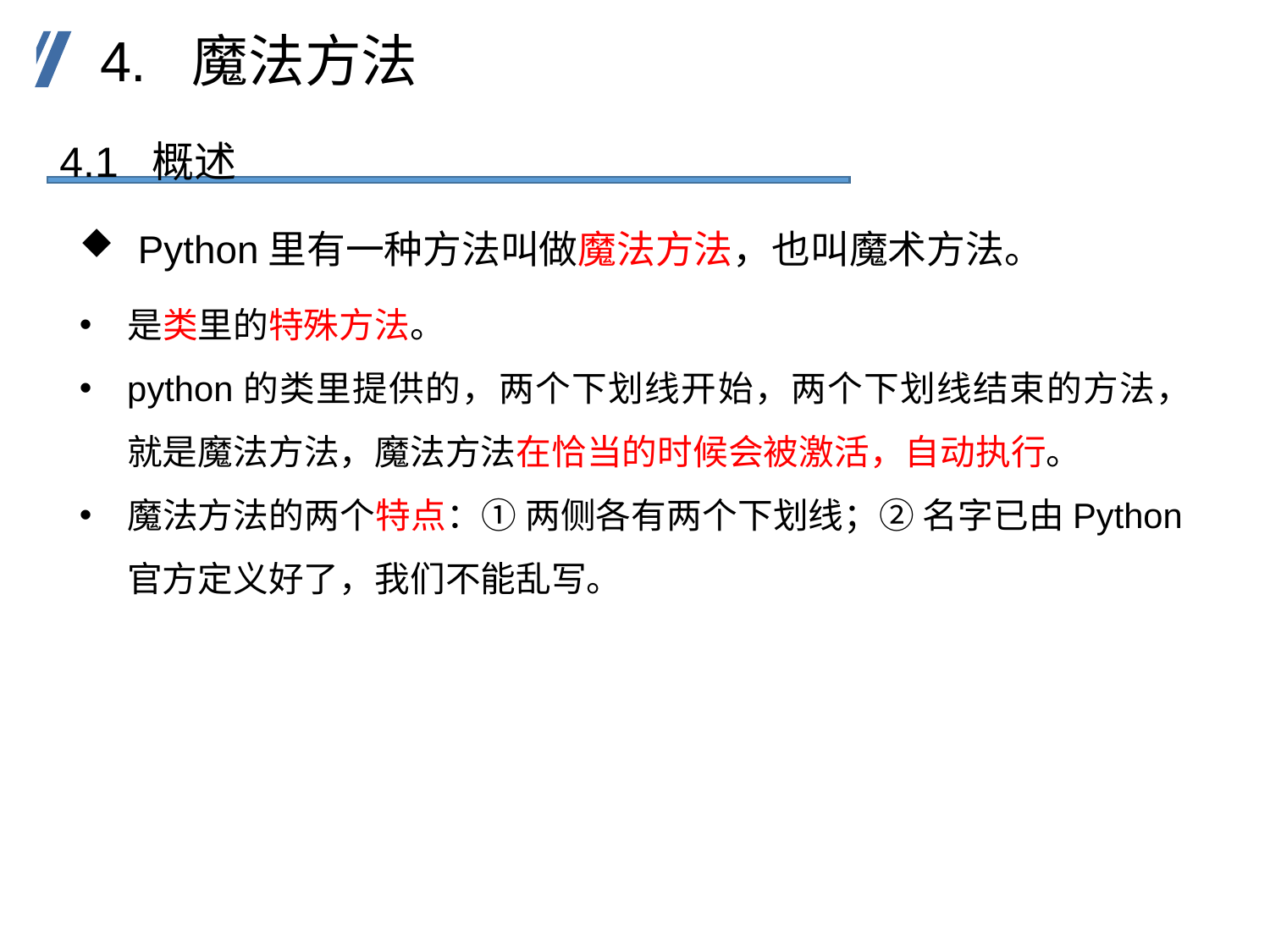

4.  魔法方法
4.1  概述

 Python里有一种方法叫做魔法方法，也叫魔术方法。
是类里的特殊方法。
python的类里提供的，两个下划线开始，两个下划线结束的方法，就是魔法方法，魔法方法在恰当的时候会被激活，自动执行。
魔法方法的两个特点：① 两侧各有两个下划线；② 名字已由Python官方定义好了，我们不能乱写。